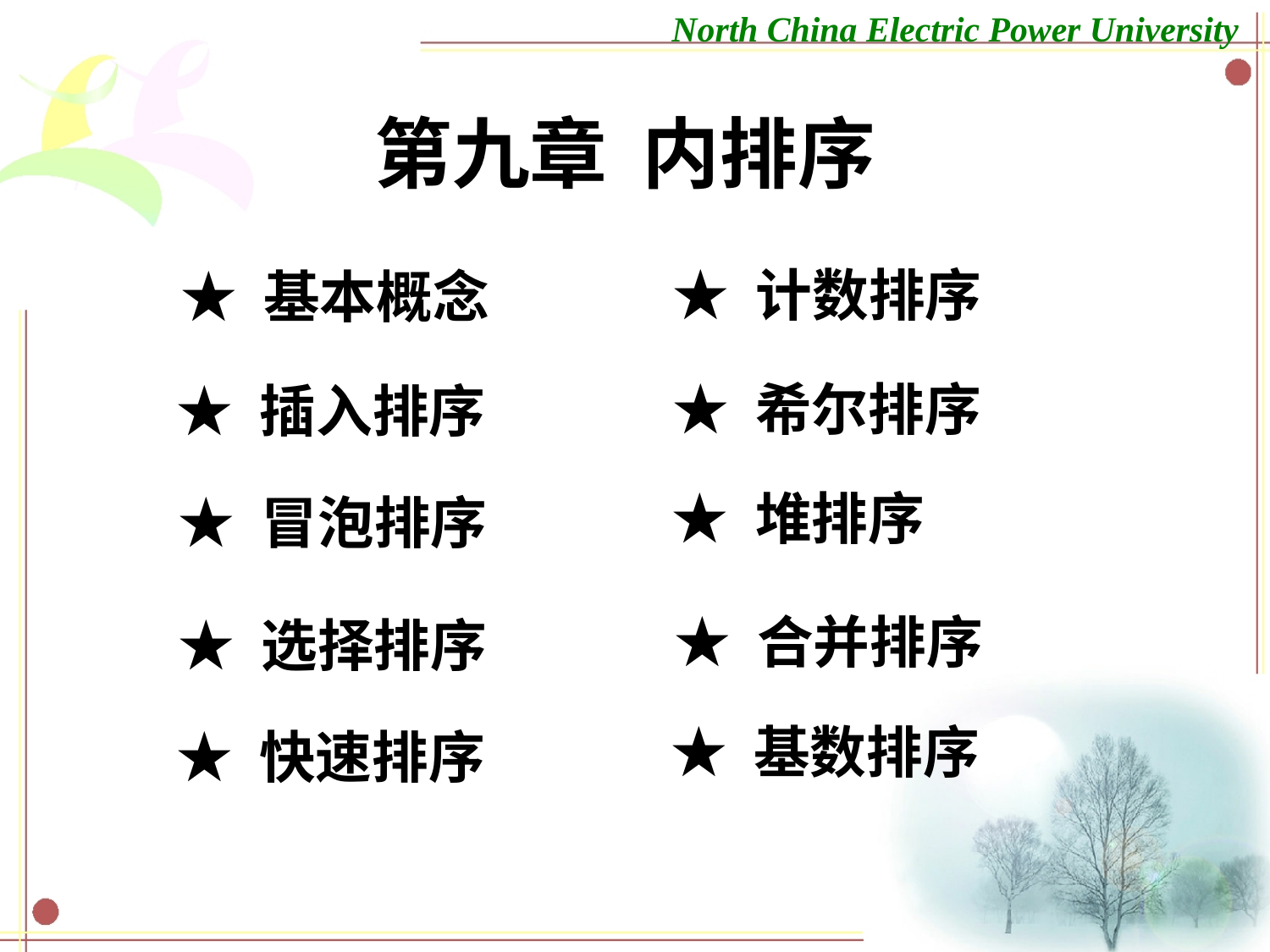

第九章  内排序
★ 计数排序
★ 基本概念
★ 希尔排序
★ 插入排序
★ 堆排序
★ 冒泡排序
★ 合并排序
★ 选择排序
★ 基数排序
★ 快速排序